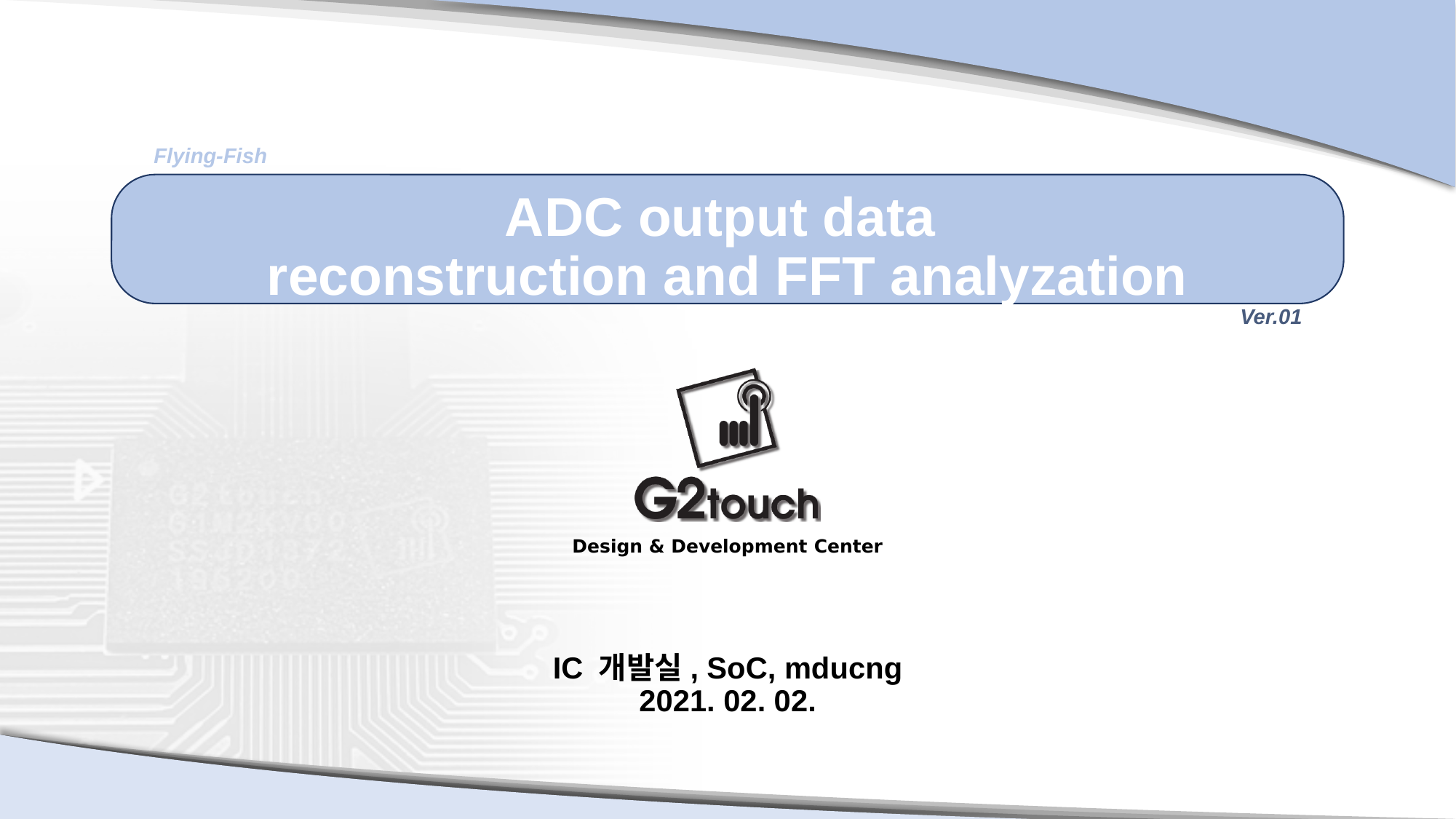

Flying-Fish
# ADC output data reconstruction and FFT analyzation
Ver.01
IC 개발실, SoC, mducng
2021. 02. 02.